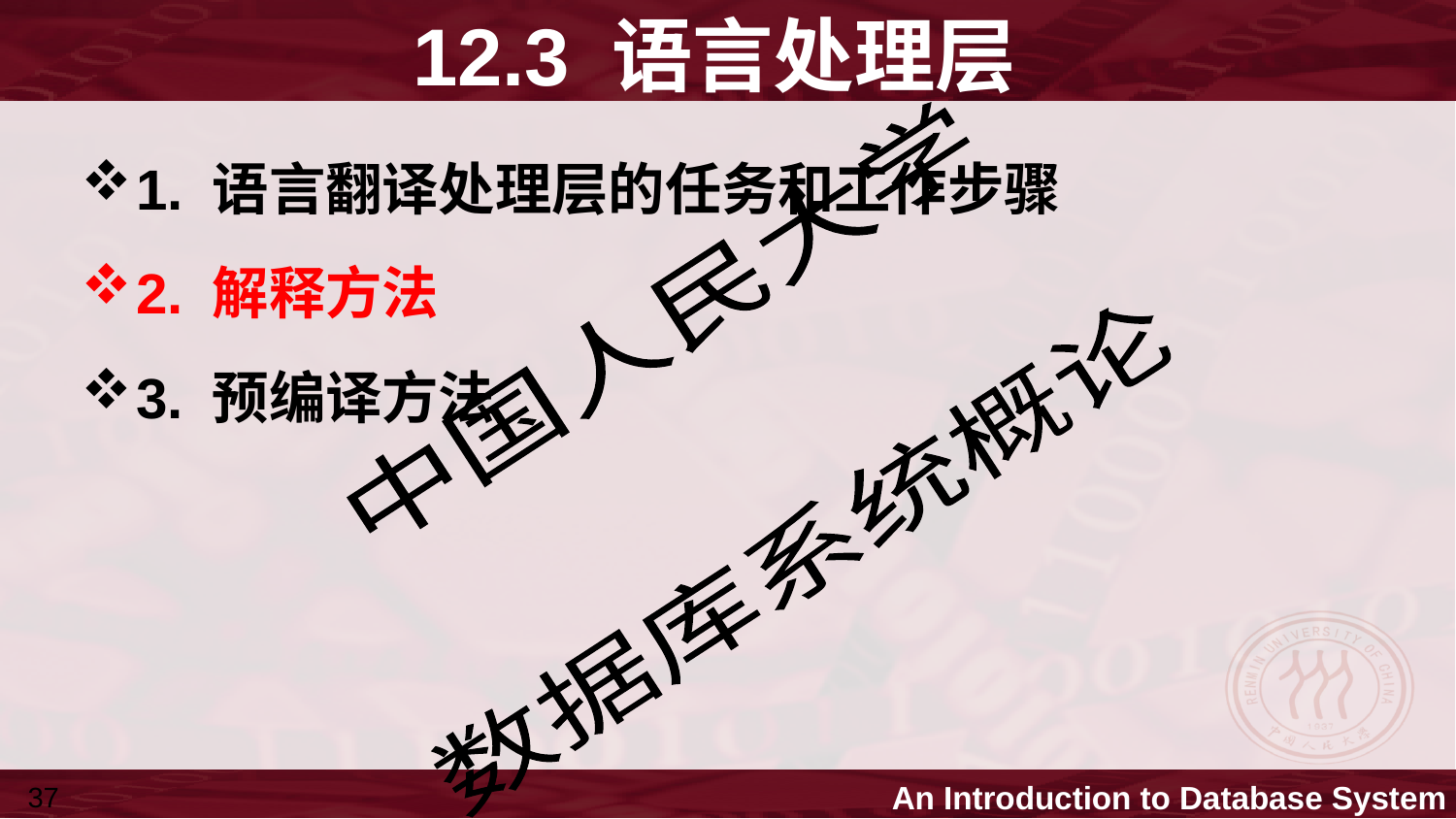

# 12.3 语言处理层
1. 语言翻译处理层的任务和工作步骤
2. 解释方法
3. 预编译方法
37